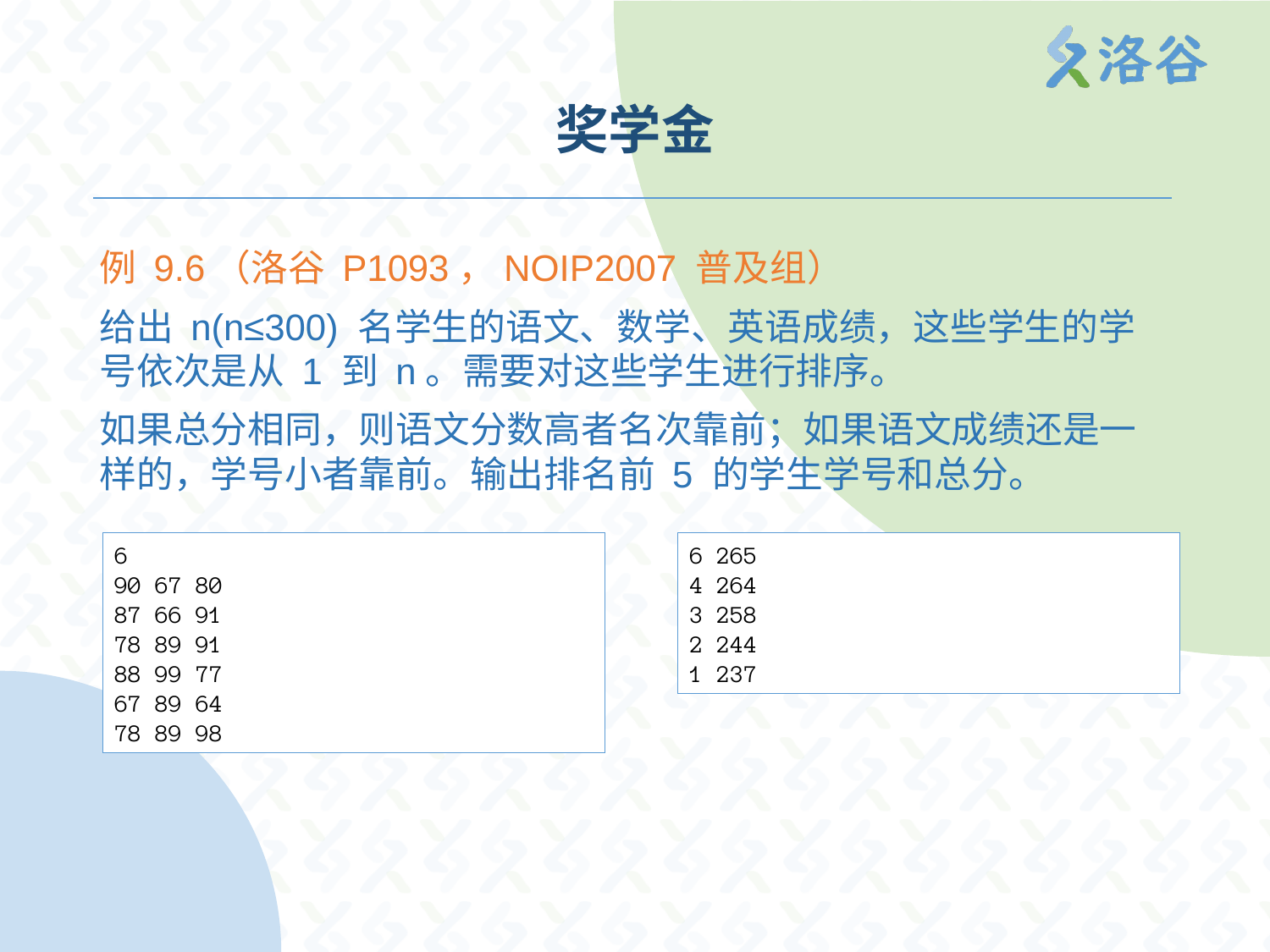

# 奖学金
例 9.6（洛谷 P1093，NOIP2007 普及组）
给出 n(n≤300) 名学生的语文、数学、英语成绩，这些学生的学号依次是从 1 到 n。需要对这些学生进行排序。
如果总分相同，则语文分数高者名次靠前；如果语文成绩还是一样的，学号小者靠前。输出排名前 5 的学生学号和总分。
6
90 67 80
87 66 91
78 89 91
88 99 77
67 89 64
78 89 98
6 265
4 264
3 258
2 244
1 237